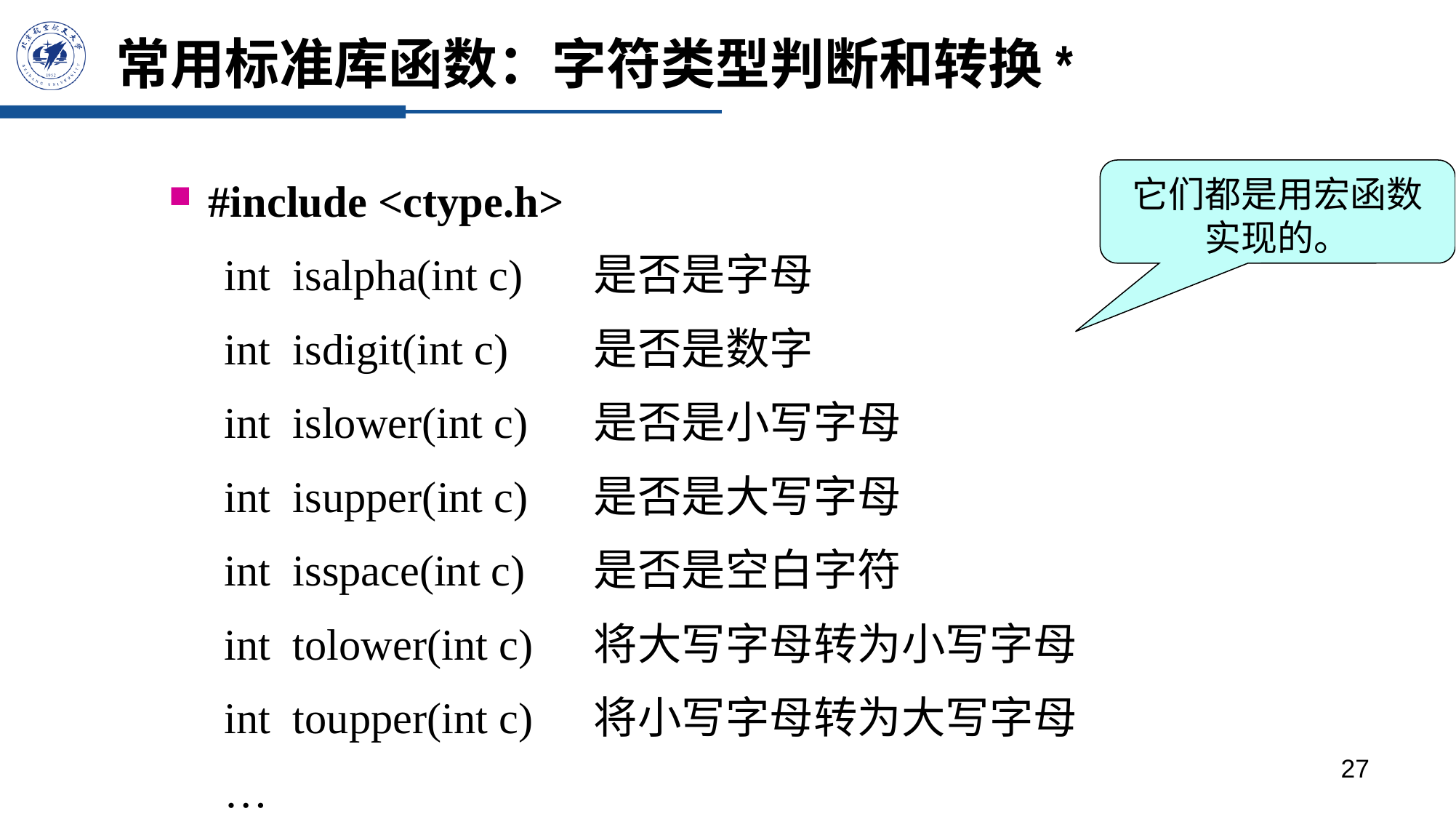

# 常用标准库函数：字符类型判断和转换*
它们都是用宏函数实现的。
#include <ctype.h>
int  isalpha(int c)	是否是字母
int  isdigit(int c)	是否是数字
int  islower(int c)	是否是小写字母
int  isupper(int c)	是否是大写字母
int  isspace(int c)	是否是空白字符
int  tolower(int c)	将大写字母转为小写字母
int  toupper(int c)	将小写字母转为大写字母
…
27